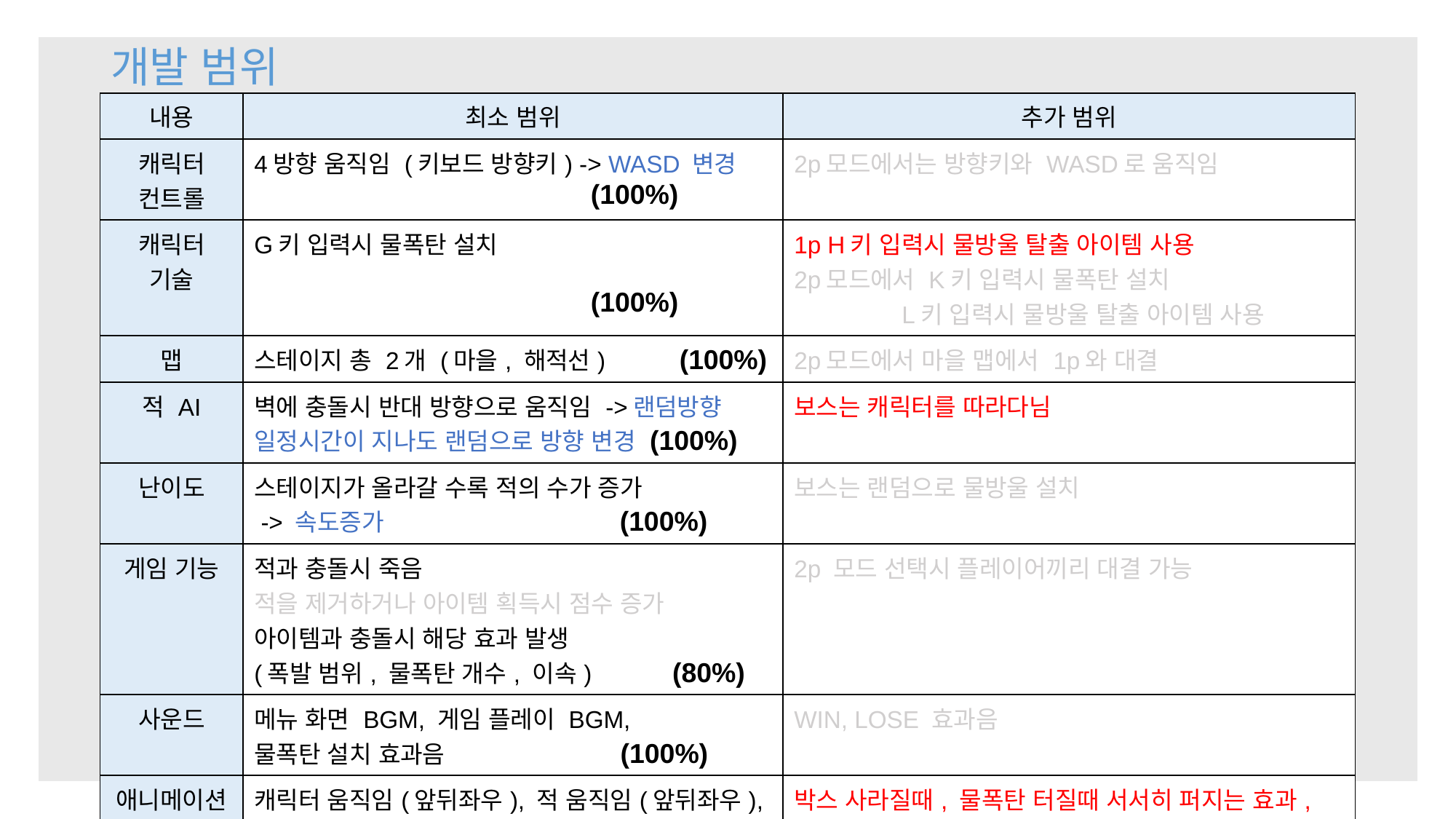

# 개발 범위
| 내용 | 최소 범위 | 추가 범위 |
| --- | --- | --- |
| 캐릭터 컨트롤 | 4방향 움직임 (키보드 방향키) -> WASD 변경 (100%) | 2p모드에서는 방향키와 WASD로 움직임 |
| 캐릭터 기술 | G키 입력시 물폭탄 설치 (100%) | 1p H키 입력시 물방울 탈출 아이템 사용 2p모드에서 K키 입력시 물폭탄 설치 L키 입력시 물방울 탈출 아이템 사용 |
| 맵 | 스테이지 총 2개 (마을, 해적선) (100%) | 2p모드에서 마을 맵에서 1p와 대결 |
| 적 AI | 벽에 충돌시 반대 방향으로 움직임 ->랜덤방향 일정시간이 지나도 랜덤으로 방향 변경 (100%) | 보스는 캐릭터를 따라다님 |
| 난이도 | 스테이지가 올라갈 수록 적의 수가 증가 -> 속도증가 (100%) | 보스는 랜덤으로 물방울 설치 |
| 게임 기능 | 적과 충돌시 죽음 적을 제거하거나 아이템 획득시 점수 증가 아이템과 충돌시 해당 효과 발생 (폭발 범위, 물폭탄 개수, 이속) (80%) | 2p 모드 선택시 플레이어끼리 대결 가능 |
| 사운드 | 메뉴 화면 BGM, 게임 플레이 BGM, 물폭탄 설치 효과음 (100%) | WIN, LOSE 효과음 |
| 애니메이션 | 캐릭터 움직임(앞뒤좌우), 적 움직임(앞뒤좌우), 물폭탄 터지기 전 움직임, 물폭탄 터짐 (100%) | 박스 사라질때, 물폭탄 터질때 서서히 퍼지는 효과, 아이템 떠있는 효과 |